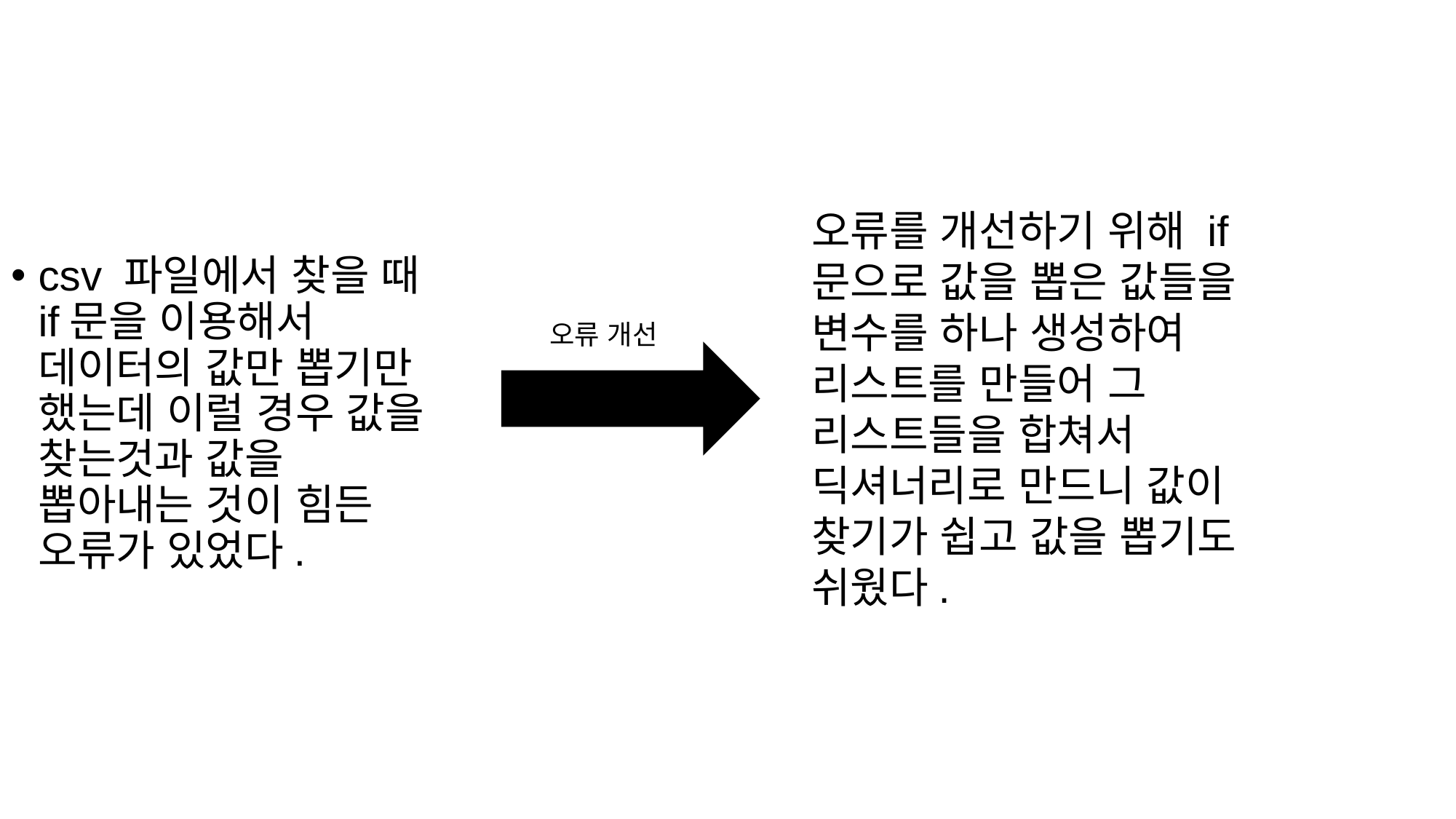

csv 파일에서 찾을 때 if문을 이용해서 데이터의 값만 뽑기만 했는데 이럴 경우 값을 찾는것과 값을 뽑아내는 것이 힘든 오류가 있었다.

오류를 개선하기 위해 if문으로 값을 뽑은 값들을 변수를 하나 생성하여 리스트를 만들어 그 리스트들을 합쳐서 딕셔너리로 만드니 값이 찾기가 쉽고 값을 뽑기도 쉬웠다.

오류 개선